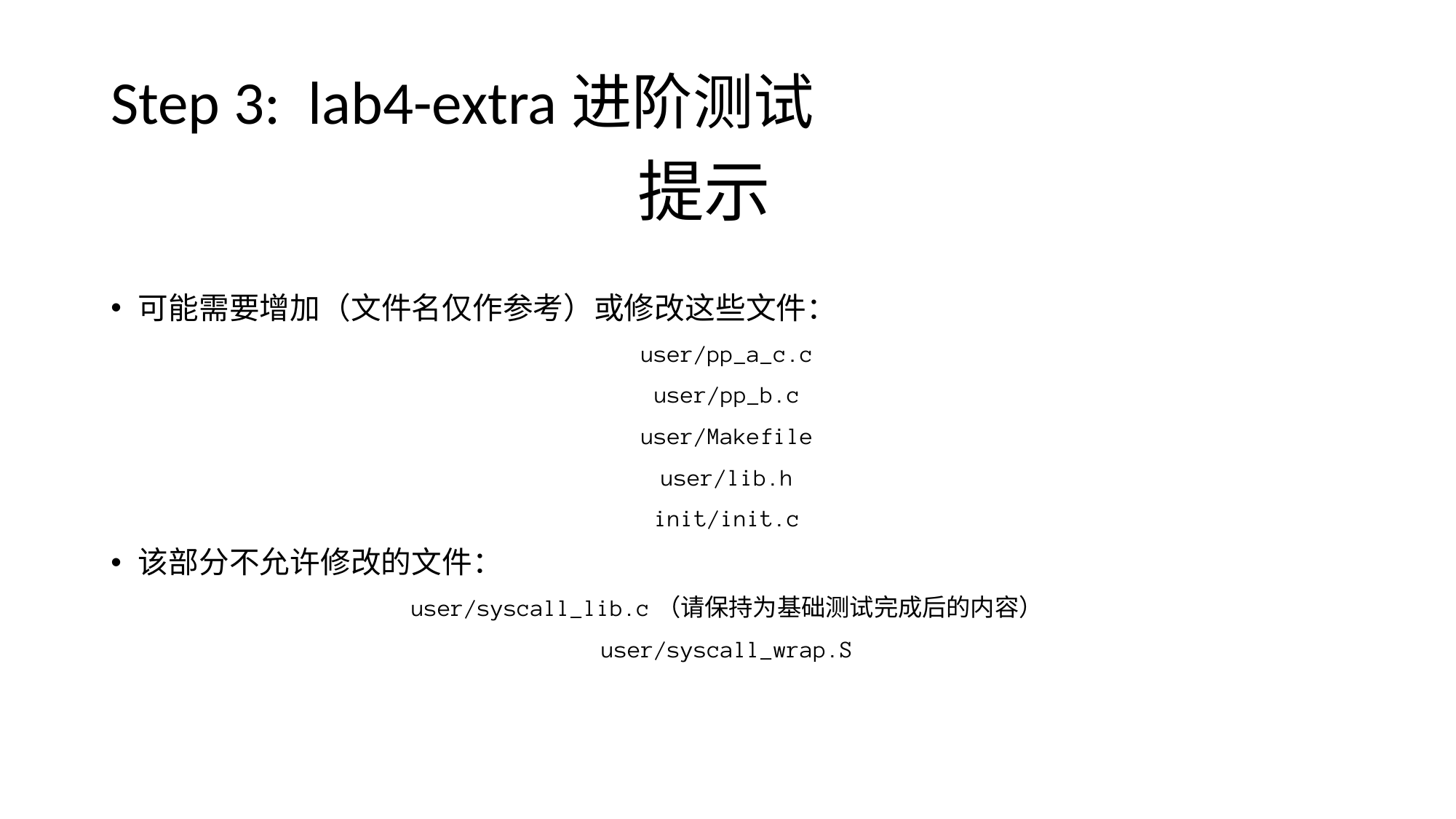

Step 3:  lab4-extra进阶测试
提示
可能需要增加（文件名仅作参考）或修改这些文件：
user/pp_a_c.c
user/pp_b.c
user/Makefile
user/lib.h
init/init.c
该部分不允许修改的文件：
user/syscall_lib.c（请保持为基础测试完成后的内容）
user/syscall_wrap.S